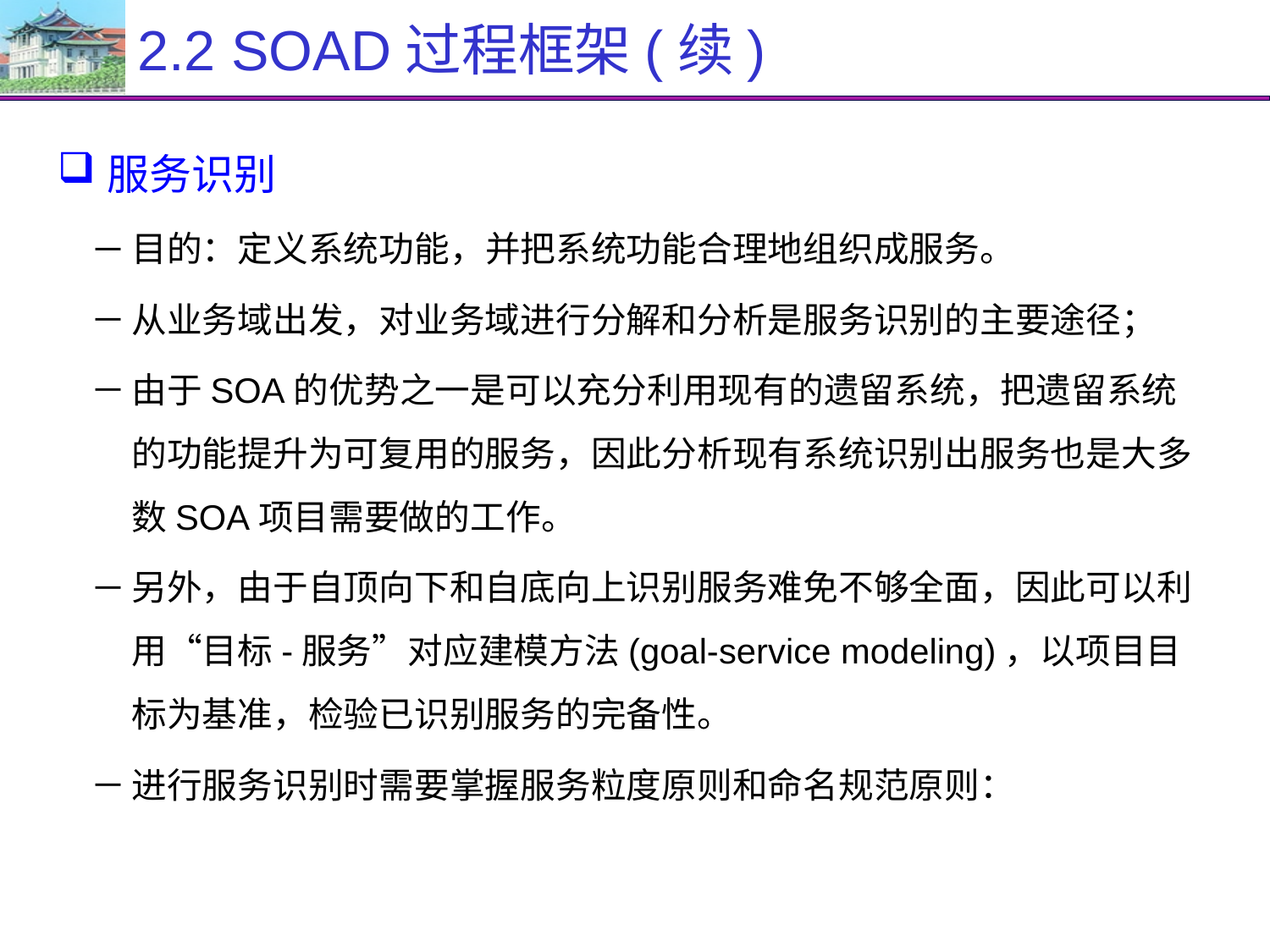

# 2.2 SOAD过程框架(续)
服务识别
目的：定义系统功能，并把系统功能合理地组织成服务。
从业务域出发，对业务域进行分解和分析是服务识别的主要途径；
由于SOA的优势之一是可以充分利用现有的遗留系统，把遗留系统的功能提升为可复用的服务，因此分析现有系统识别出服务也是大多数SOA项目需要做的工作。
另外，由于自顶向下和自底向上识别服务难免不够全面，因此可以利用“目标-服务”对应建模方法(goal-service modeling)，以项目目标为基准，检验已识别服务的完备性。
进行服务识别时需要掌握服务粒度原则和命名规范原则：